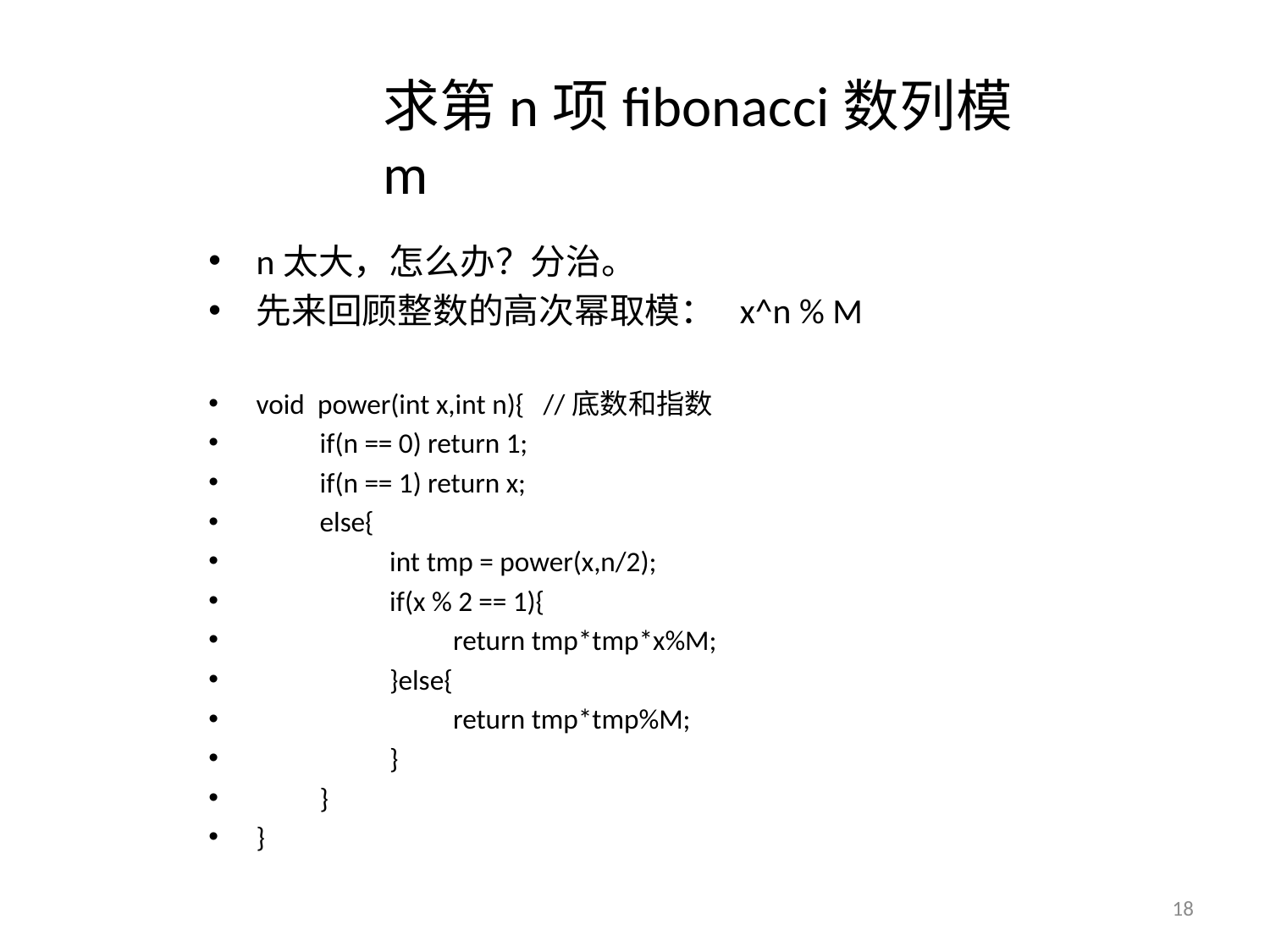

求第n项fibonacci数列模m
n太大，怎么办？分治。
先来回顾整数的高次幂取模：  x^n % M

void  power(int x,int n){   //底数和指数
          if(n == 0) return 1;
          if(n == 1) return x;
          else{
                     int tmp = power(x,n/2);
                     if(x % 2 == 1){
                               return tmp*tmp*x%M;
                     }else{
                               return tmp*tmp%M;
                     }
          }
}
18